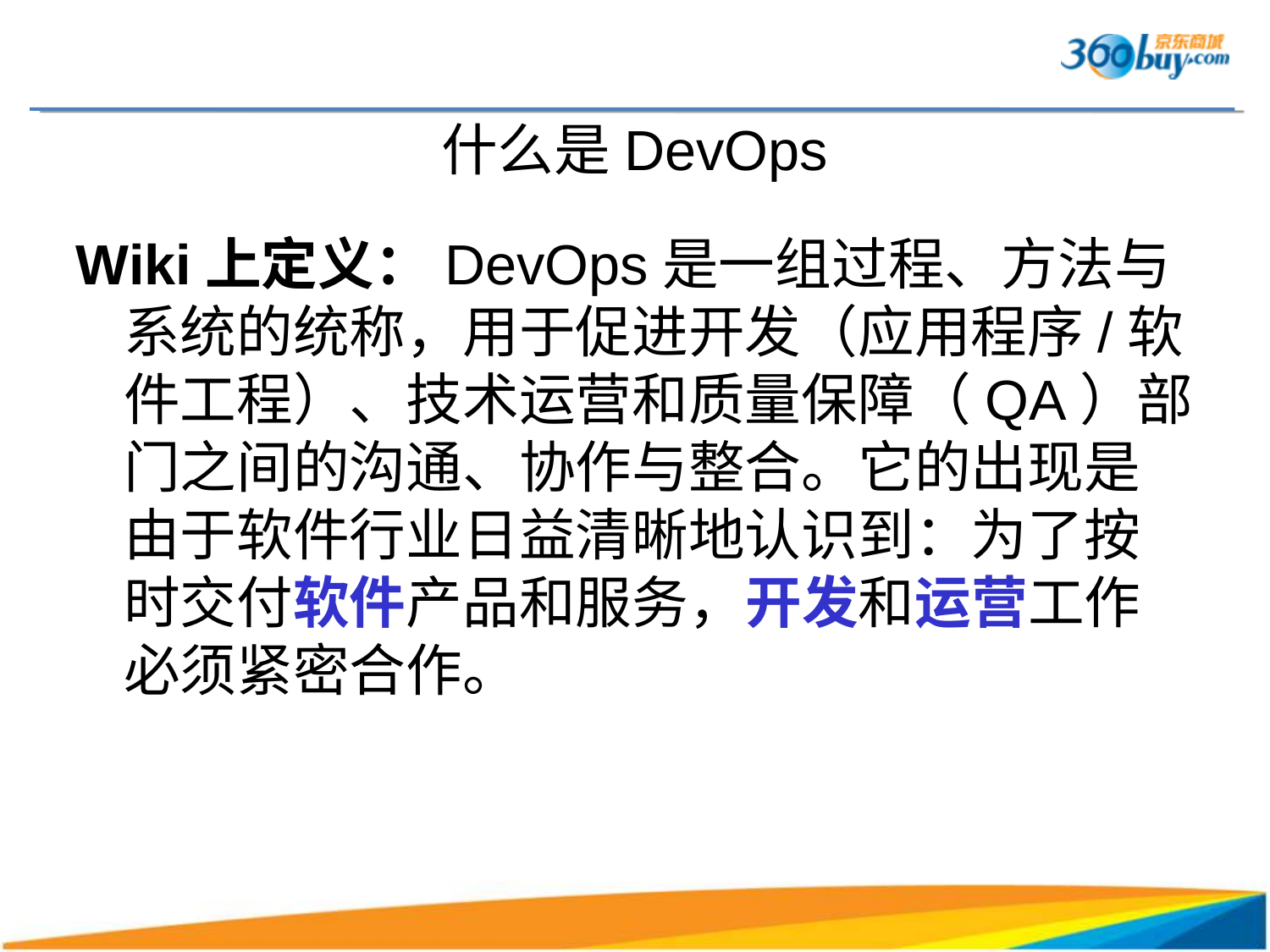

# 什么是DevOps
Wiki上定义：DevOps是一组过程、方法与系统的统称，用于促进开发（应用程序/软件工程）、技术运营和质量保障（QA）部门之间的沟通、协作与整合。它的出现是由于软件行业日益清晰地认识到：为了按时交付软件产品和服务，开发和运营工作必须紧密合作。